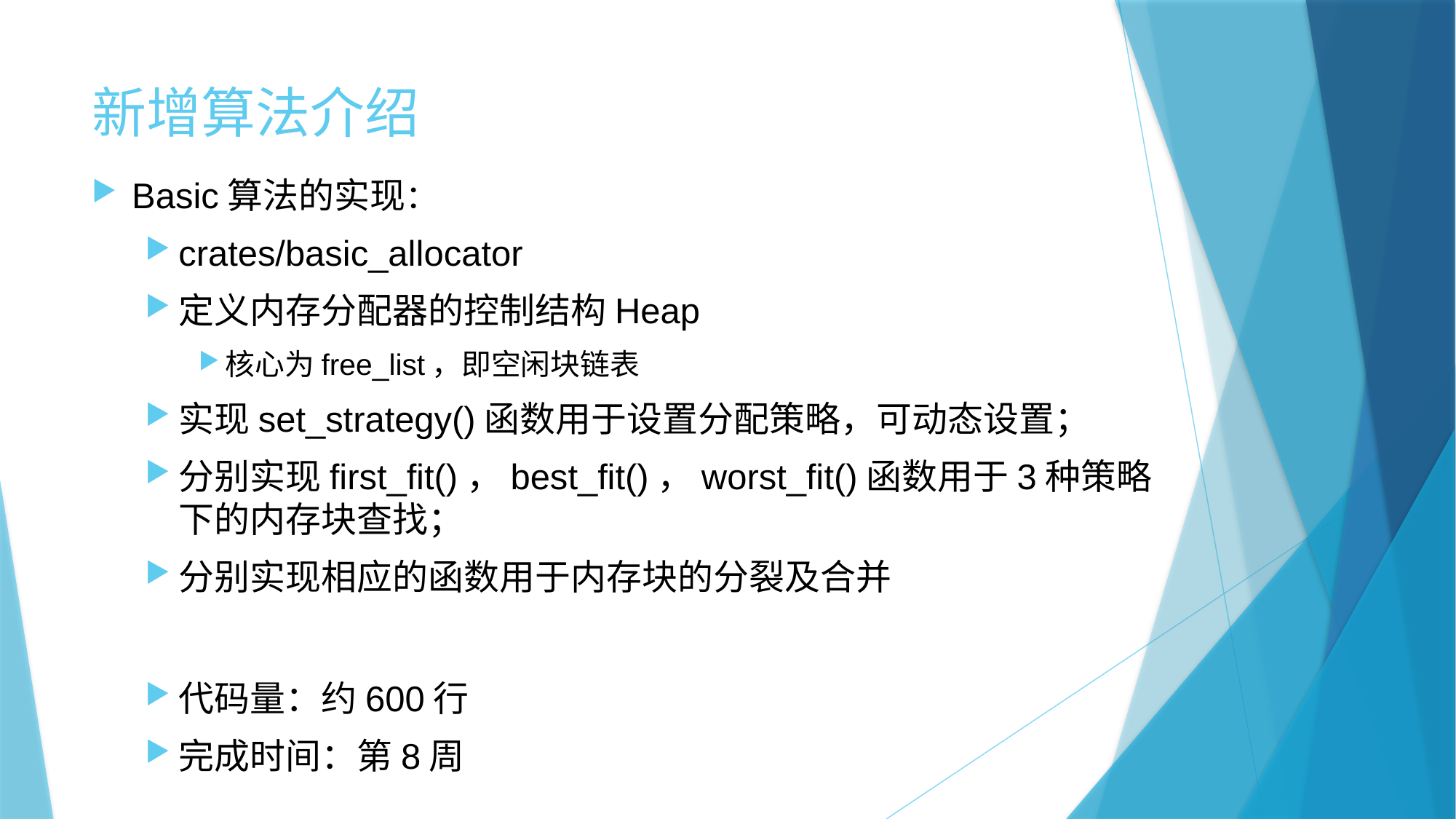

# 新增算法介绍
Basic算法的实现：
crates/basic_allocator
定义内存分配器的控制结构Heap
核心为free_list，即空闲块链表
实现set_strategy()函数用于设置分配策略，可动态设置；
分别实现first_fit()，best_fit()，worst_fit()函数用于3种策略下的内存块查找；
分别实现相应的函数用于内存块的分裂及合并

代码量：约600行
完成时间：第8周